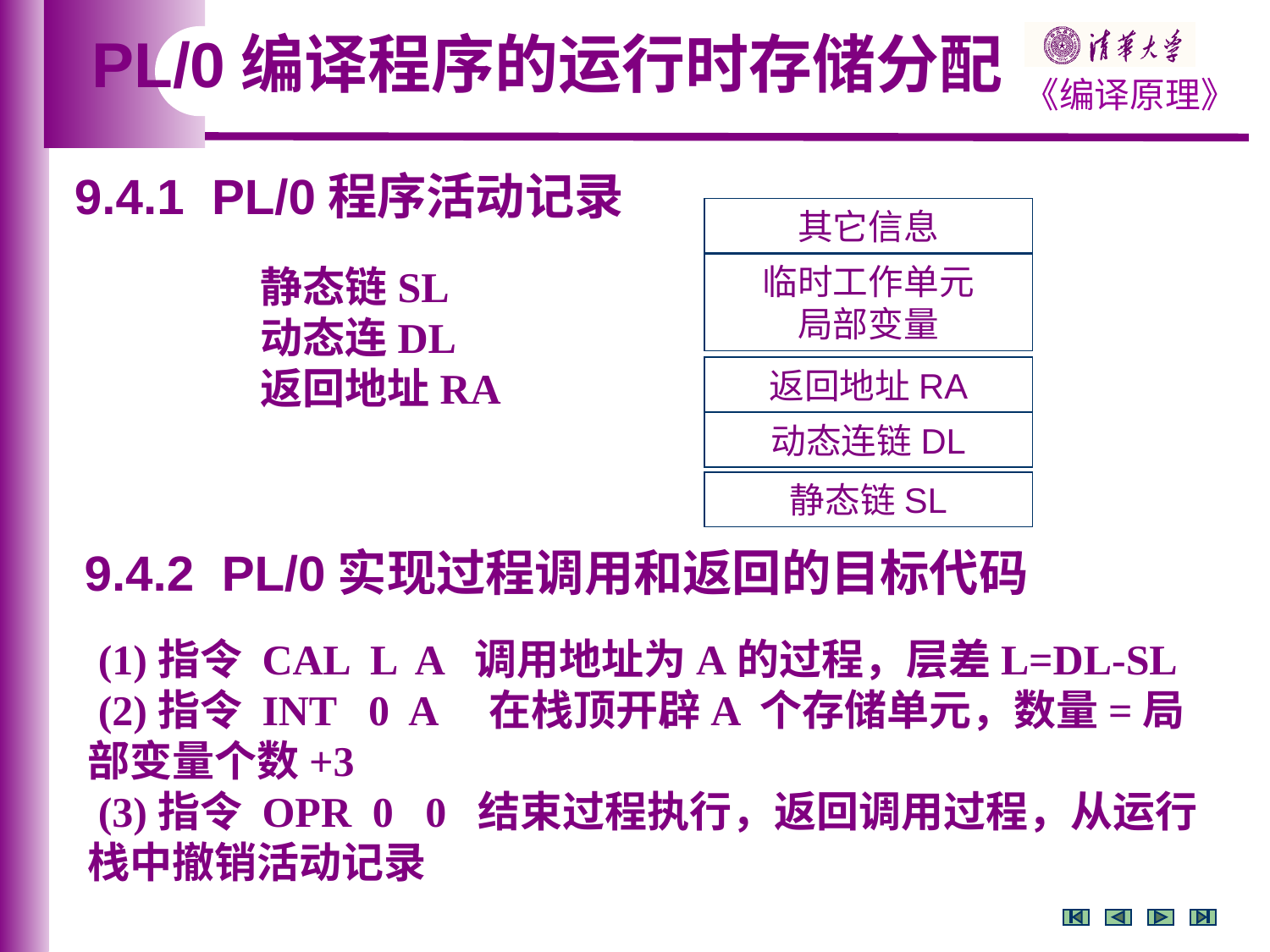

PL/0编译程序的运行时存储分配
 9.4.1  PL/0程序活动记录
其它信息
静态链SL
动态连DL
返回地址RA
临时工作单元
局部变量
返回地址RA
动态连链DL
静态链SL
 9.4.2  PL/0实现过程调用和返回的目标代码
 (1)指令 CAL  L  A  调用地址为A的过程，层差L=DL-SL
 (2)指令 INT   0  A    在栈顶开辟A 个存储单元，数量=局部变量个数+3
 (3)指令 OPR  0   0  结束过程执行，返回调用过程，从运行栈中撤销活动记录